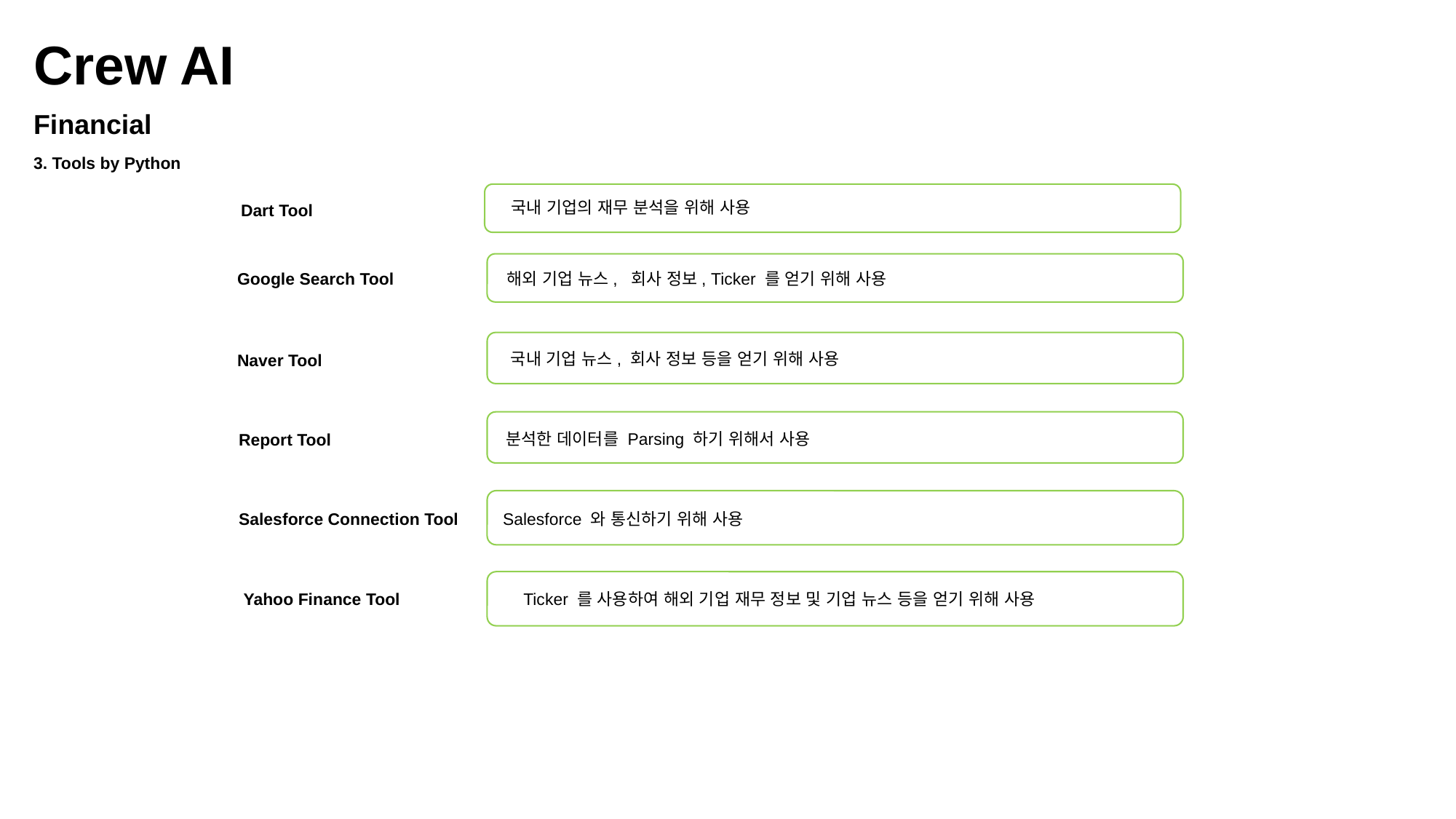

Crew AI
Financial
3. Tools by Python

국내 기업의 재무 분석을 위해 사용
Dart Tool

해외 기업 뉴스,  회사 정보, Ticker 를 얻기 위해 사용
Google Search Tool

국내 기업 뉴스, 회사 정보 등을 얻기 위해 사용
Naver Tool

분석한 데이터를 Parsing 하기 위해서 사용
Report Tool

Salesforce 와 통신하기 위해 사용
Salesforce Connection Tool

Ticker 를 사용하여 해외 기업 재무 정보 및 기업 뉴스 등을 얻기 위해 사용
 Yahoo Finance Tool